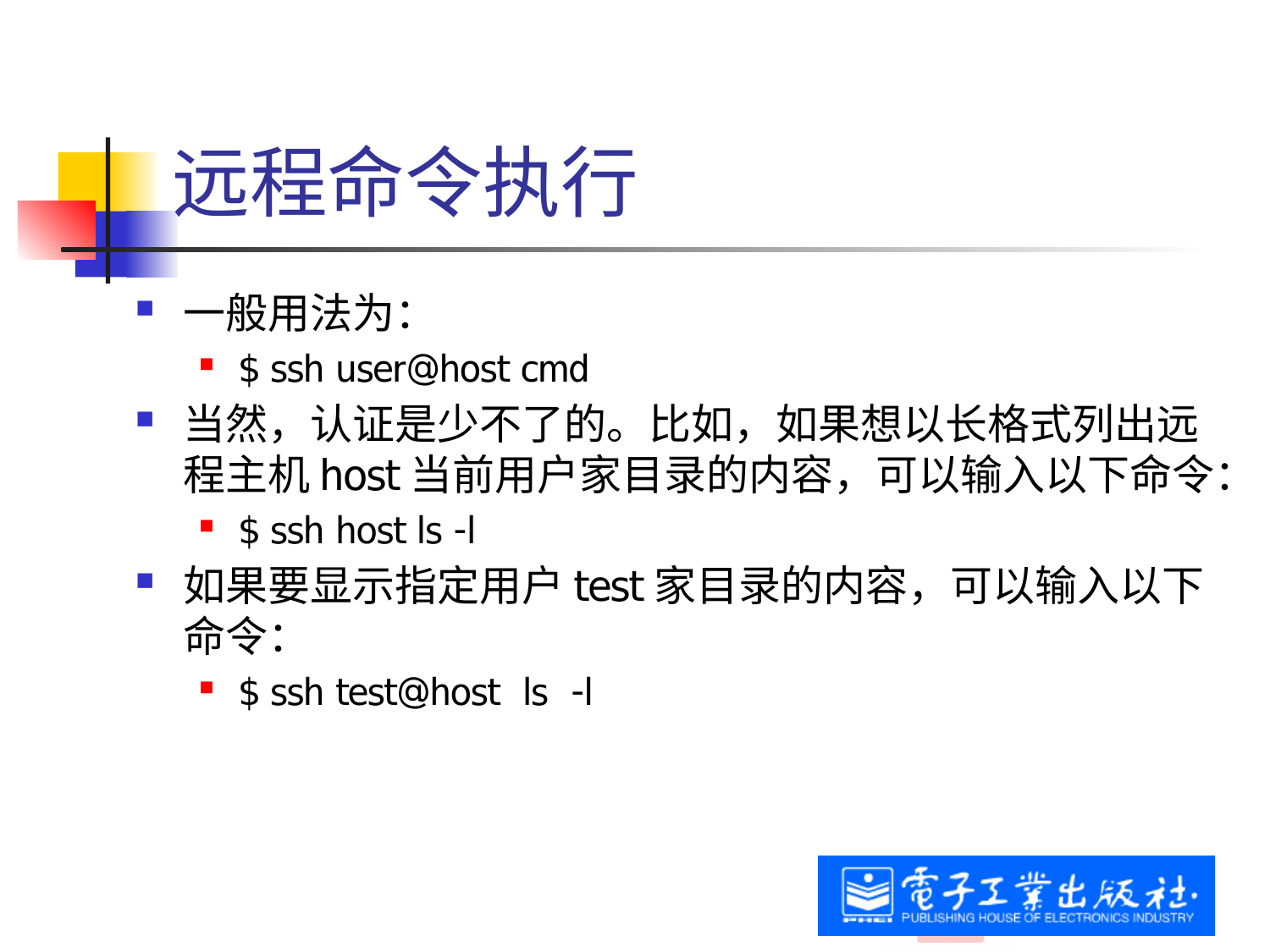

# 远程命令执行
一般用法为：
$ ssh user@host cmd
当然，认证是少不了的。比如，如果想以长格式列出远程主机host当前用户家目录的内容，可以输入以下命令：
$ ssh host ls -l
如果要显示指定用户test家目录的内容，可以输入以下命令：
$ ssh test@host  ls  -l